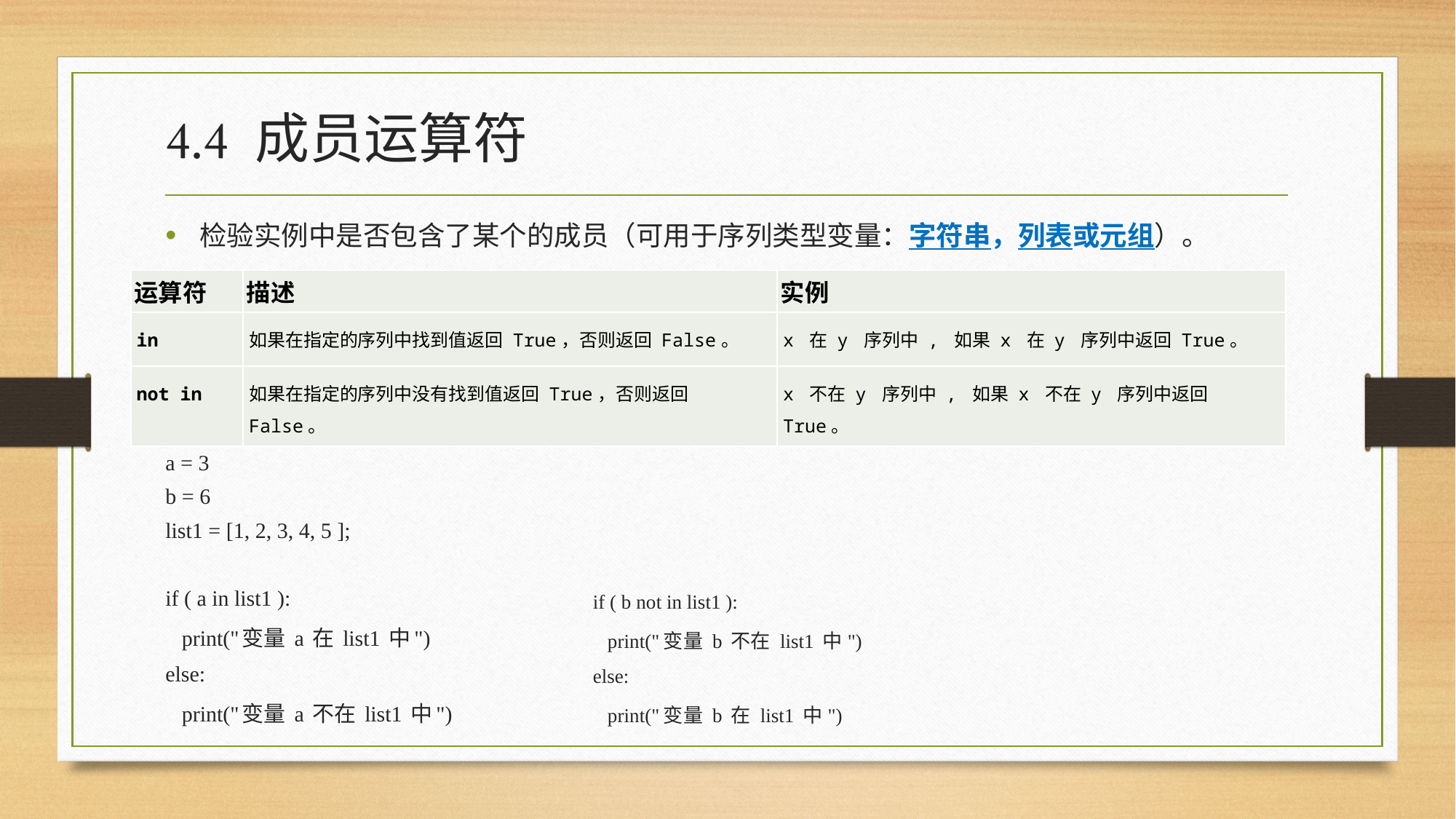

# 4.4 成员运算符
检验实例中是否包含了某个的成员（可用于序列类型变量：字符串，列表或元组）。

| 运算符 | 描述 | 实例 |
| --- | --- | --- |
| in | 如果在指定的序列中找到值返回 True，否则返回 False。 | x 在 y 序列中 , 如果 x 在 y 序列中返回 True。 |
| not in | 如果在指定的序列中没有找到值返回 True，否则返回 False。 | x 不在 y 序列中 , 如果 x 不在 y 序列中返回 True。 |
a = 3
b = 6
list1 = [1, 2, 3, 4, 5 ];

if ( a in list1 ):
   print("变量 a 在 list1 中")
else:
   print("变量 a 不在 list1 中")
if ( b not in list1 ):
   print("变量 b 不在 list1 中")
else:
   print("变量 b 在 list1 中")